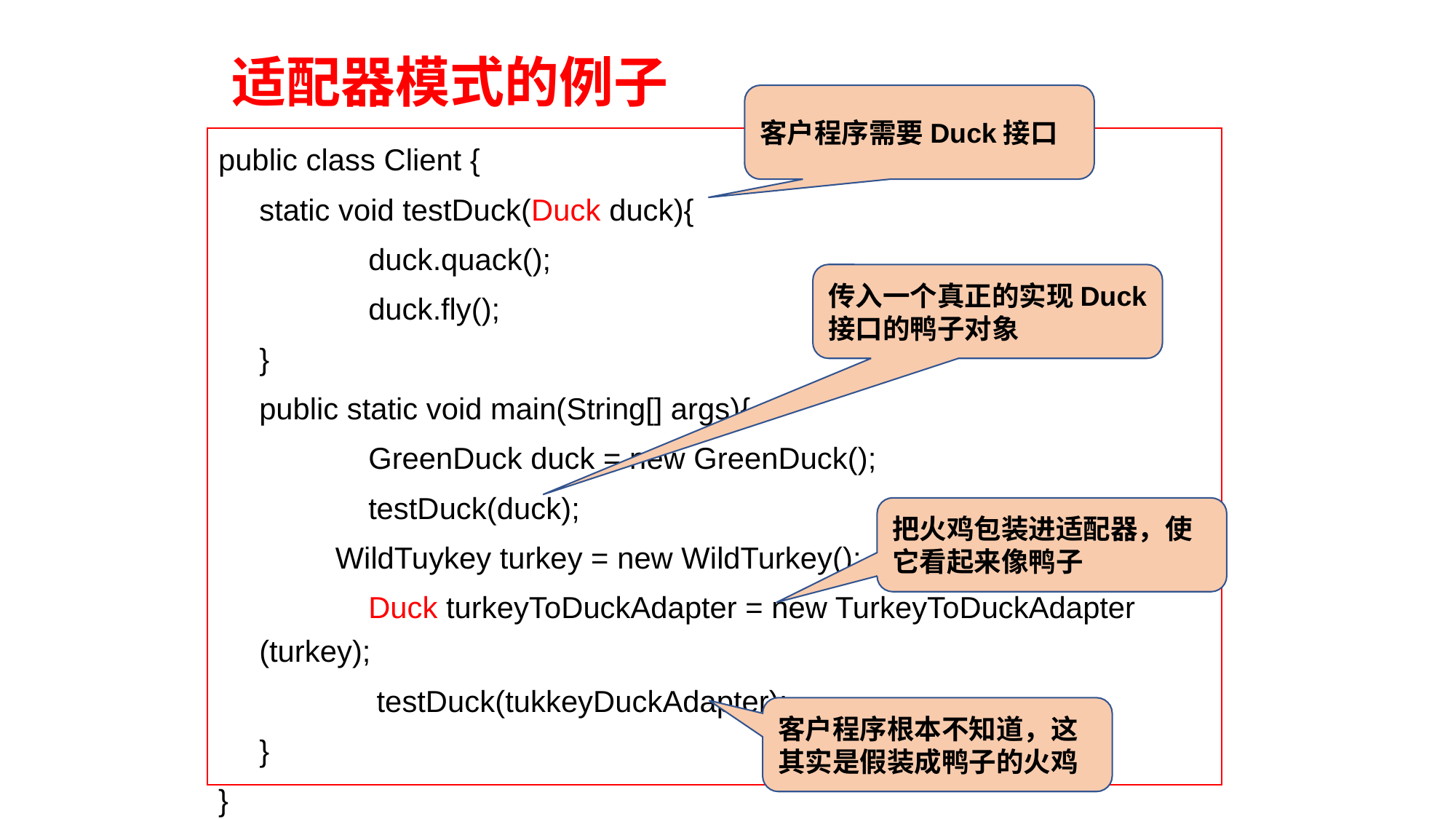

适配器模式的例子
客户程序需要Duck接口
public class Client {
	static void testDuck(Duck duck){
		duck.quack();
		duck.fly();
	}
	public static void main(String[] args){
		GreenDuck duck = new GreenDuck();
		testDuck(duck);
              WildTuykey turkey = new WildTurkey();
		Duck turkeyToDuckAdapter = new TurkeyToDuckAdapter (turkey);
		 testDuck(tukkeyDuckAdapter);
	}
}
传入一个真正的实现Duck接口的鸭子对象
把火鸡包装进适配器，使它看起来像鸭子
客户程序根本不知道，这其实是假装成鸭子的火鸡
173